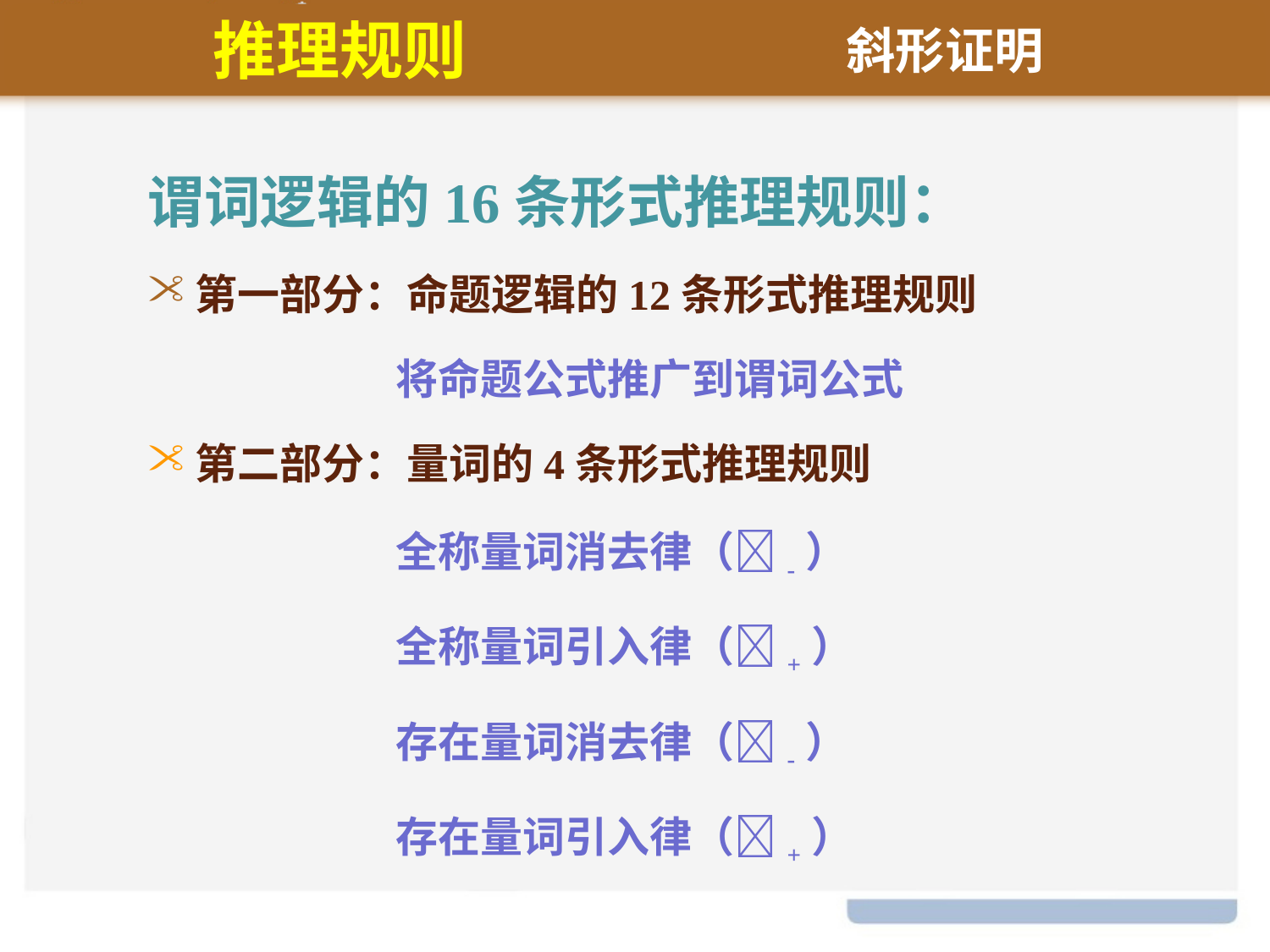

推理规则
斜形证明
谓词逻辑的16条形式推理规则：
第一部分：命题逻辑的12条形式推理规则
                         将命题公式推广到谓词公式
第二部分：量词的4条形式推理规则
                         全称量词消去律（∀-）
                         全称量词引入律（∀+）
                         存在量词消去律（∃-）
                         存在量词引入律（∃+）